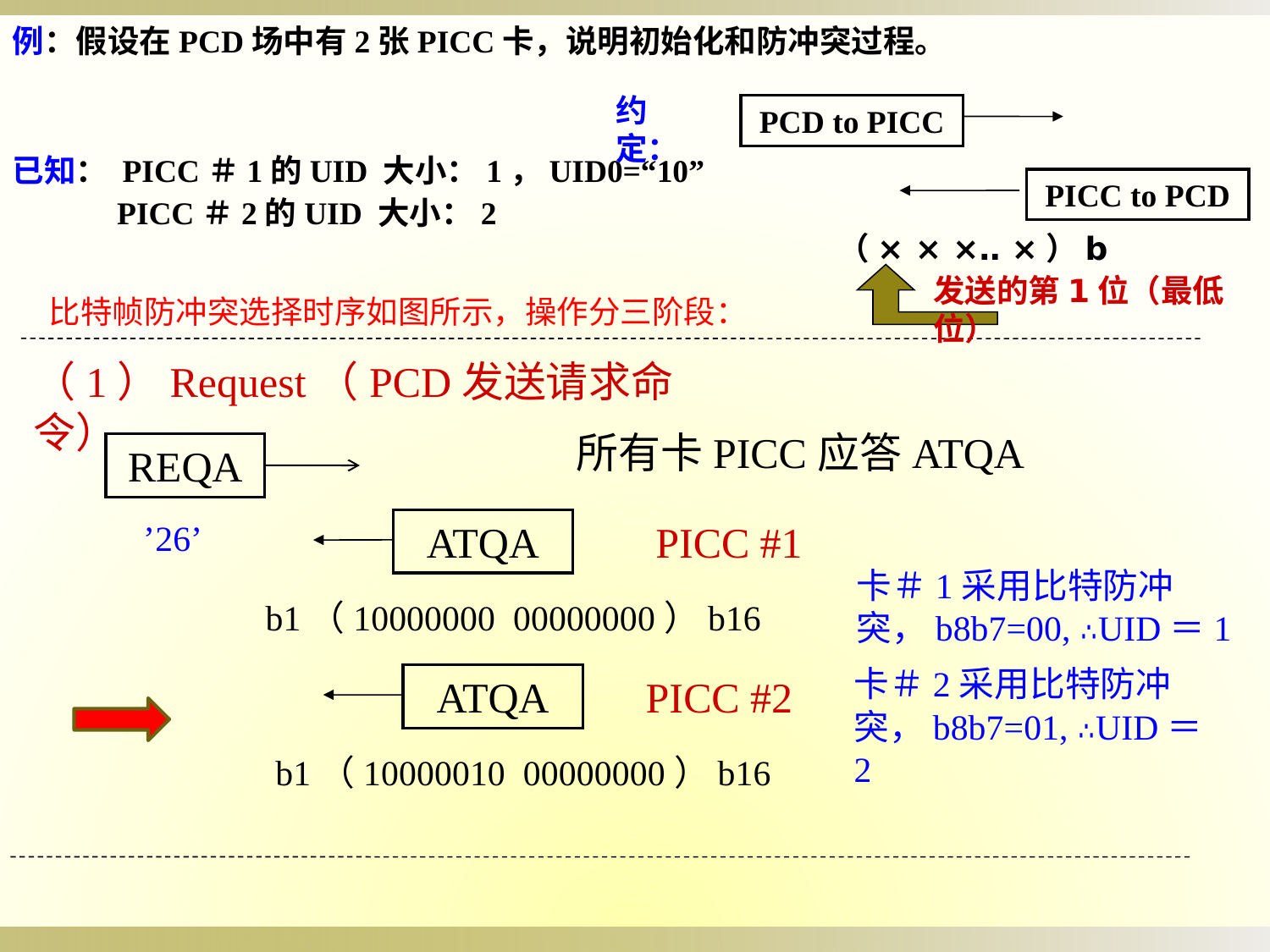

例：假设在PCD场中有2张PICC卡，说明初始化和防冲突过程。

已知： PICC＃1的UID 大小：1，UID0=“10”
             PICC＃2的UID 大小：2
约定：
PCD to PICC

PICC to PCD

（× × ×‥ ×）b

发送的第1位（最低位）
    比特帧防冲突选择时序如图所示，操作分三阶段：

（1）Request（PCD发送请求命令）
所有卡PICC应答ATQA
REQA
  ’26’
ATQA
PICC #1

卡＃1采用比特防冲突，b8b7=00, ∴UID＝1
b1（10000000  00000000）b16
卡＃2采用比特防冲突，b8b7=01, ∴UID＝2
ATQA
PICC #2

b1（10000010  00000000）b16